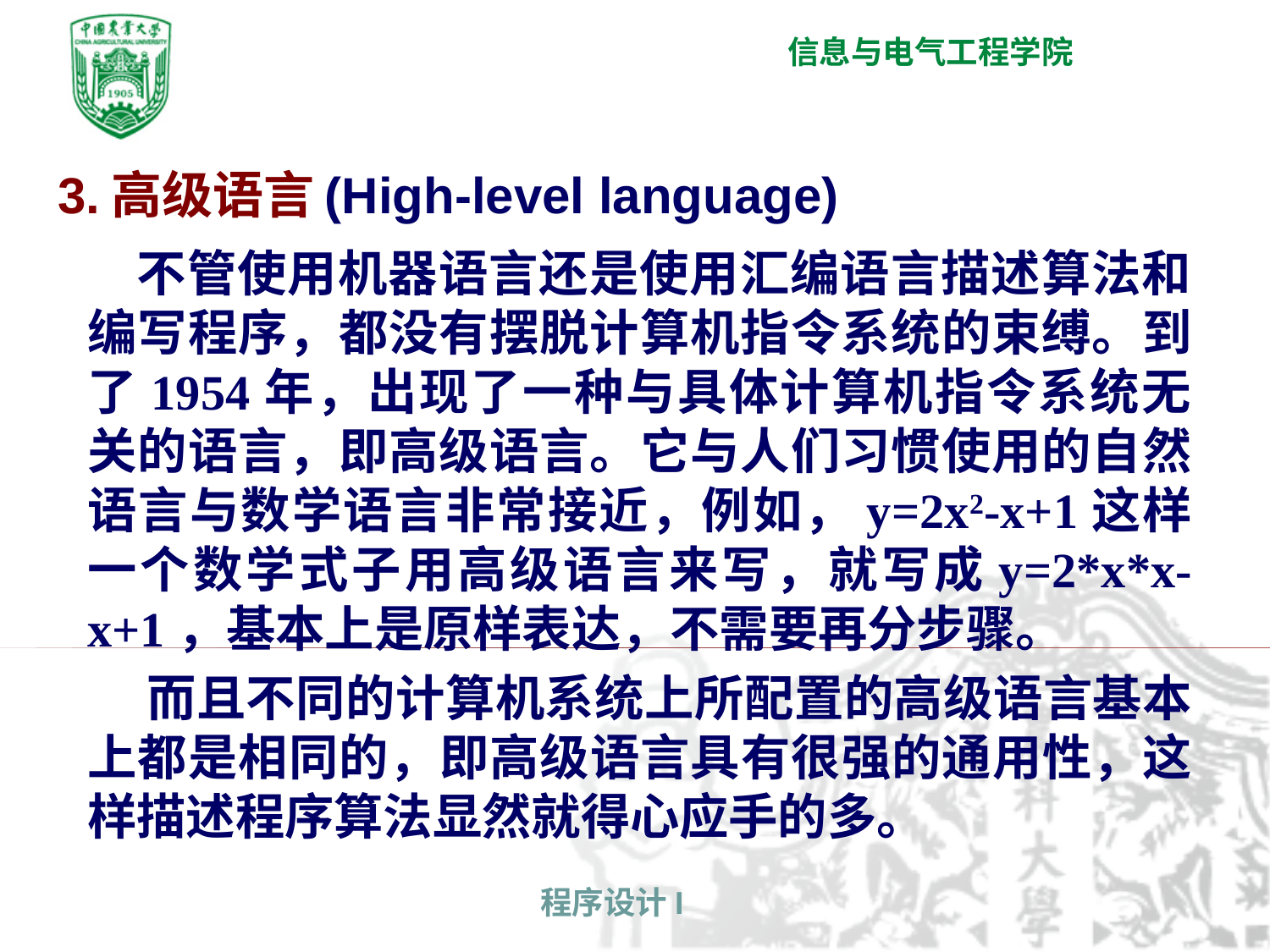

3.高级语言(High-level language)
   不管使用机器语言还是使用汇编语言描述算法和编写程序，都没有摆脱计算机指令系统的束缚。到了1954年，出现了一种与具体计算机指令系统无关的语言，即高级语言。它与人们习惯使用的自然语言与数学语言非常接近，例如，y=2x2-x+1这样一个数学式子用高级语言来写，就写成y=2*x*x-x+1，基本上是原样表达，不需要再分步骤。
    而且不同的计算机系统上所配置的高级语言基本上都是相同的，即高级语言具有很强的通用性，这样描述程序算法显然就得心应手的多。